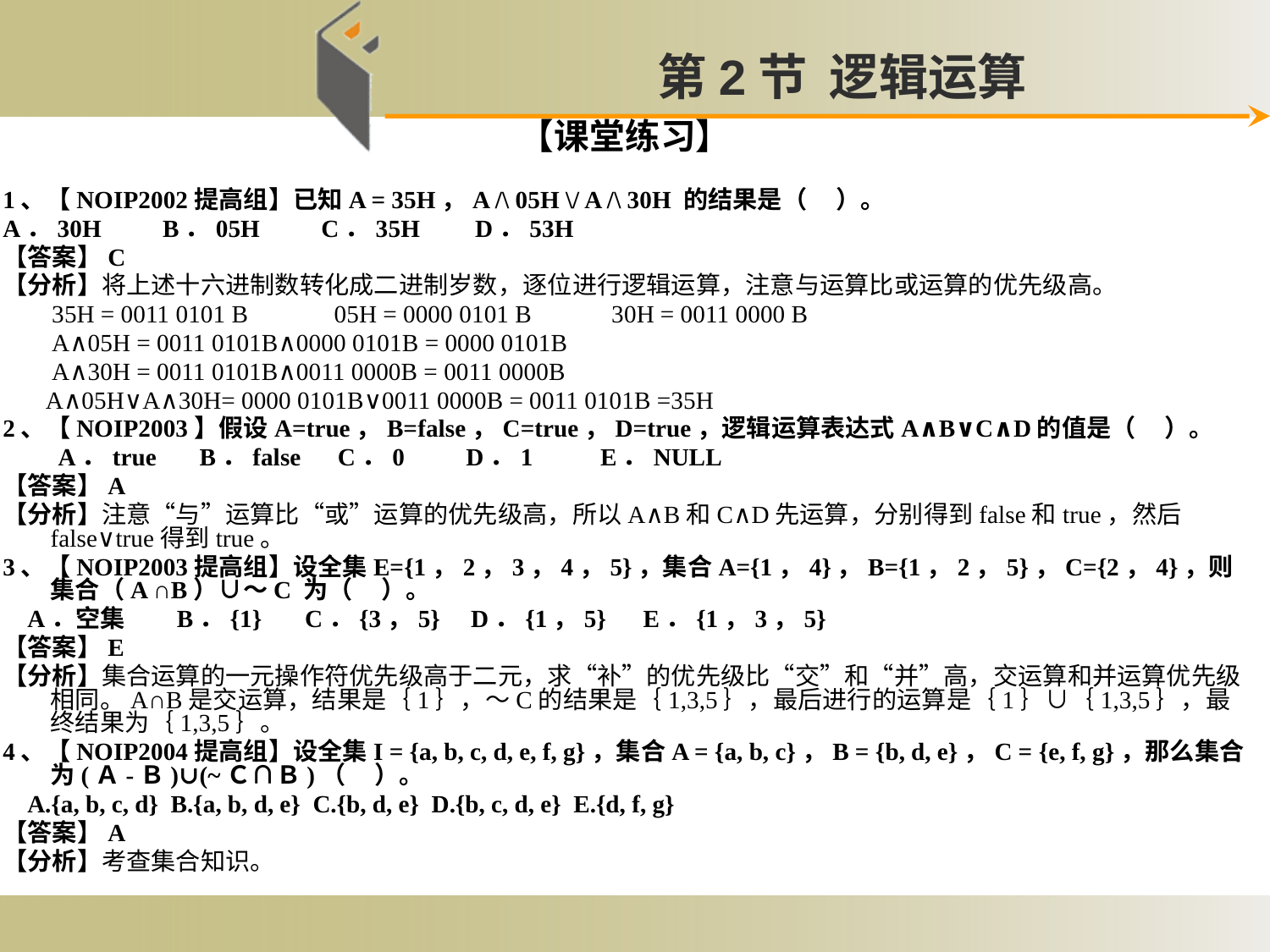

第2节  逻辑运算
# 【课堂练习】

1、【NOIP2002提高组】已知A = 35H，A /\ 05H \/ A /\ 30H 的结果是（     ）。
A．30H          B．05H          C．35H         D．53H
【答案】C
【分析】将上述十六进制数转化成二进制岁数，逐位进行逻辑运算，注意与运算比或运算的优先级高。
        35H = 0011 0101 B              05H = 0000 0101 B             30H = 0011 0000 B
        A∧05H = 0011 0101B∧0000 0101B = 0000 0101B
        A∧30H = 0011 0101B∧0011 0000B = 0011 0000B
       A∧05H∨A∧30H= 0000 0101B∨0011 0000B = 0011 0101B =35H
2、【NOIP2003】假设A=true，B=false，C=true，D=true，逻辑运算表达式A∧B∨C∧D的值是（     ）。
　　A．true       B．false      C．0          D．1           E．NULL
【答案】A
【分析】注意“与”运算比“或”运算的优先级高，所以A∧B和C∧D先运算，分别得到false和true，然后false∨true得到true。
3、【NOIP2003提高组】设全集E={1，2，3，4，5}，集合A={1，4}，B={1，2，5}，C={2，4}，则集合（A ∩B）∪～C 为（     ）。
    A．空集        B．{1}       C．{3，5}     D．{1，5}      E．{1，3，5}
【答案】E
【分析】集合运算的一元操作符优先级高于二元，求“补”的优先级比“交”和“并”高，交运算和并运算优先级相同。A∩B是交运算，结果是｛1｝，～C的结果是｛1,3,5｝，最后进行的运算是｛1｝∪｛1,3,5｝，最终结果为｛1,3,5｝。
4、【NOIP2004提高组】设全集I = {a, b, c, d, e, f, g}，集合A = {a, b, c}，B = {b, d, e}，C = {e, f, g}，那么集合为(Ａ-Ｂ)∪(~Ｃ∩Ｂ)（     ）。
    A.{a, b, c, d}  B.{a, b, d, e}  C.{b, d, e}  D.{b, c, d, e}  E.{d, f, g}
【答案】A
【分析】考查集合知识。